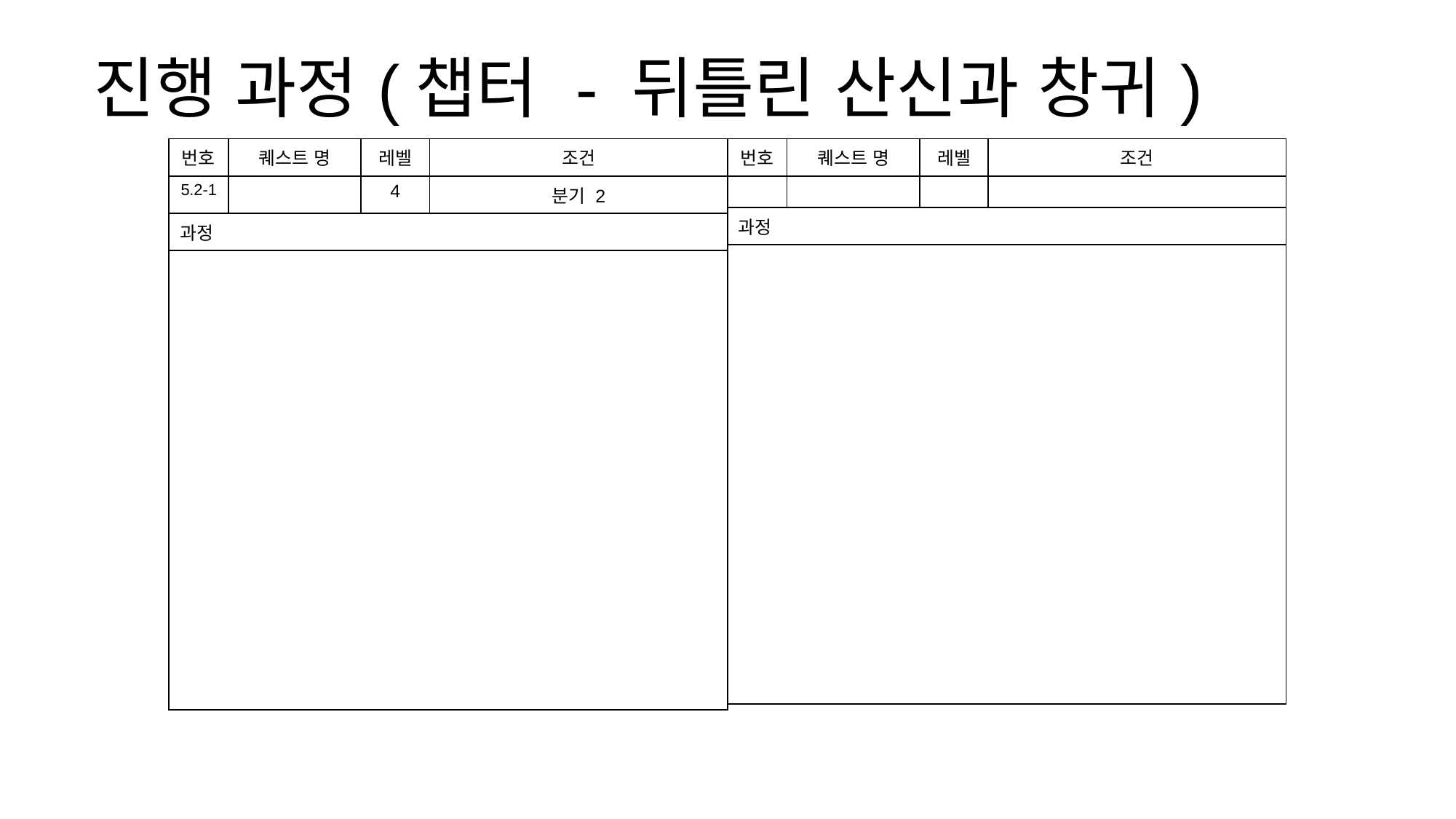

진행 과정(챕터 - 뒤틀린 산신과 창귀)
| 번호 | 퀘스트 명 | 레벨 | 조건 |
| --- | --- | --- | --- |
| 5.2-1 |  | 4 | 분기 2 |
| 과정 |  |  |  |
|  |  |  |  |
| 번호 | 퀘스트 명 | 레벨 | 조건 |
| --- | --- | --- | --- |
|  |  |  |  |
| 과정 |  |  |  |
|  |  |  |  |